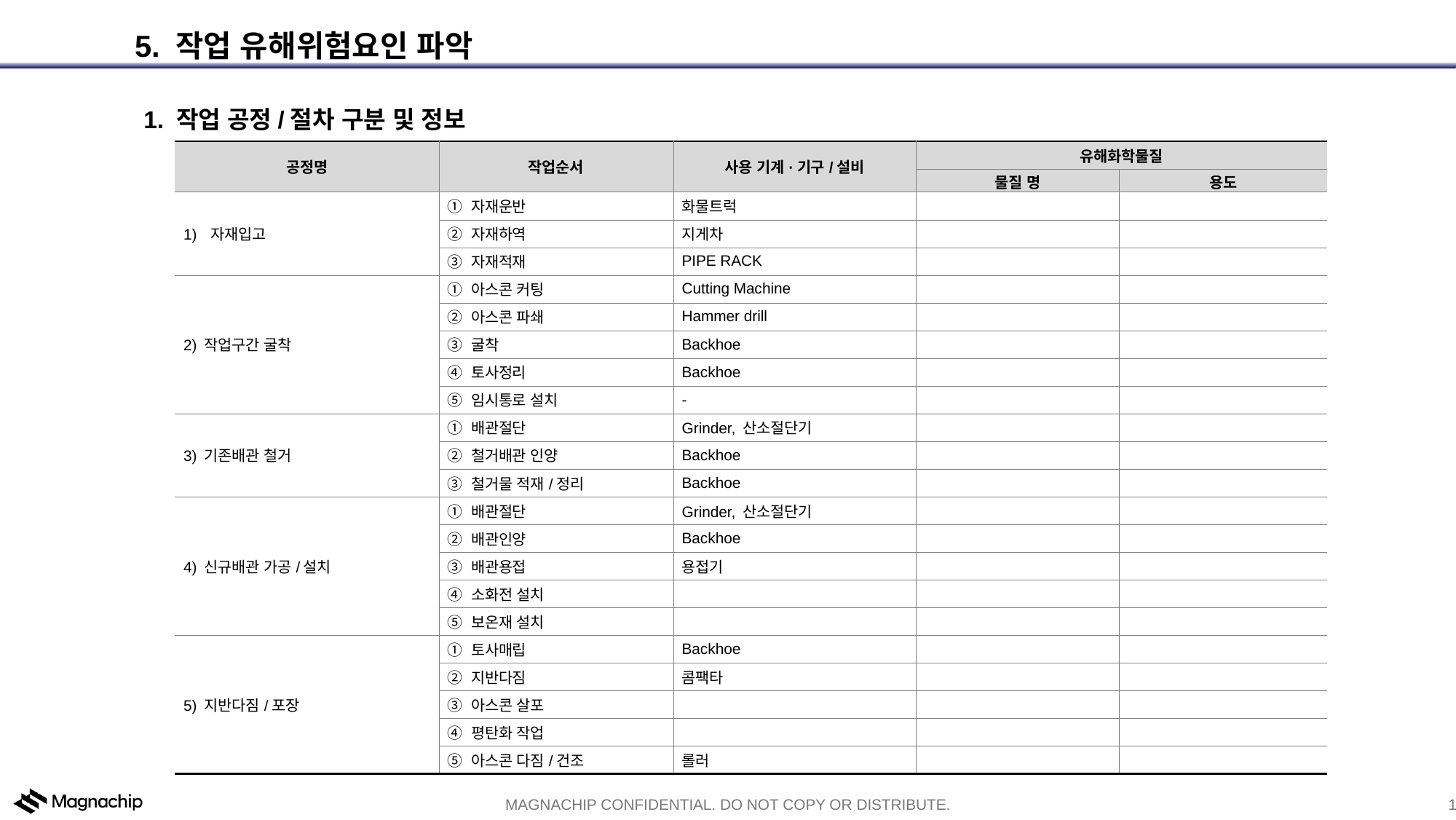

5. 작업 유해위험요인 파악
1. 작업 공정/절차 구분 및 정보
| 공정명 | 작업순서 | 사용 기계·기구/설비 | 유해화학물질 |  |
| --- | --- | --- | --- | --- |
|  |  |  | 물질 명 | 용도 |
| 자재입고 | ① 자재운반 | 화물트럭 |  |  |
|  | ② 자재하역 | 지게차 |  |  |
|  | ③ 자재적재 | PIPE RACK |  |  |
| 2) 작업구간 굴착 | ① 아스콘 커팅 | Cutting Machine |  |  |
|  | ② 아스콘 파쇄 | Hammer drill |  |  |
|  | ③ 굴착 | Backhoe |  |  |
|  | ④ 토사정리 | Backhoe |  |  |
|  | ⑤ 임시통로 설치 | - |  |  |
| 3) 기존배관 철거 | ① 배관절단 | Grinder, 산소절단기 |  |  |
|  | ② 철거배관 인양 | Backhoe |  |  |
|  | ③ 철거물 적재/정리 | Backhoe |  |  |
| 4) 신규배관 가공/설치 | ① 배관절단 | Grinder, 산소절단기 |  |  |
|  | ② 배관인양 | Backhoe |  |  |
|  | ③ 배관용접 | 용접기 |  |  |
|  | ④ 소화전 설치 |  |  |  |
|  | ⑤ 보온재 설치 |  |  |  |
| 5) 지반다짐/포장 | ① 토사매립 | Backhoe |  |  |
|  | ② 지반다짐 | 콤팩타 |  |  |
|  | ③ 아스콘 살포 |  |  |  |
|  | ④ 평탄화 작업 |  |  |  |
|  | ⑤ 아스콘 다짐/건조 | 롤러 |  |  |